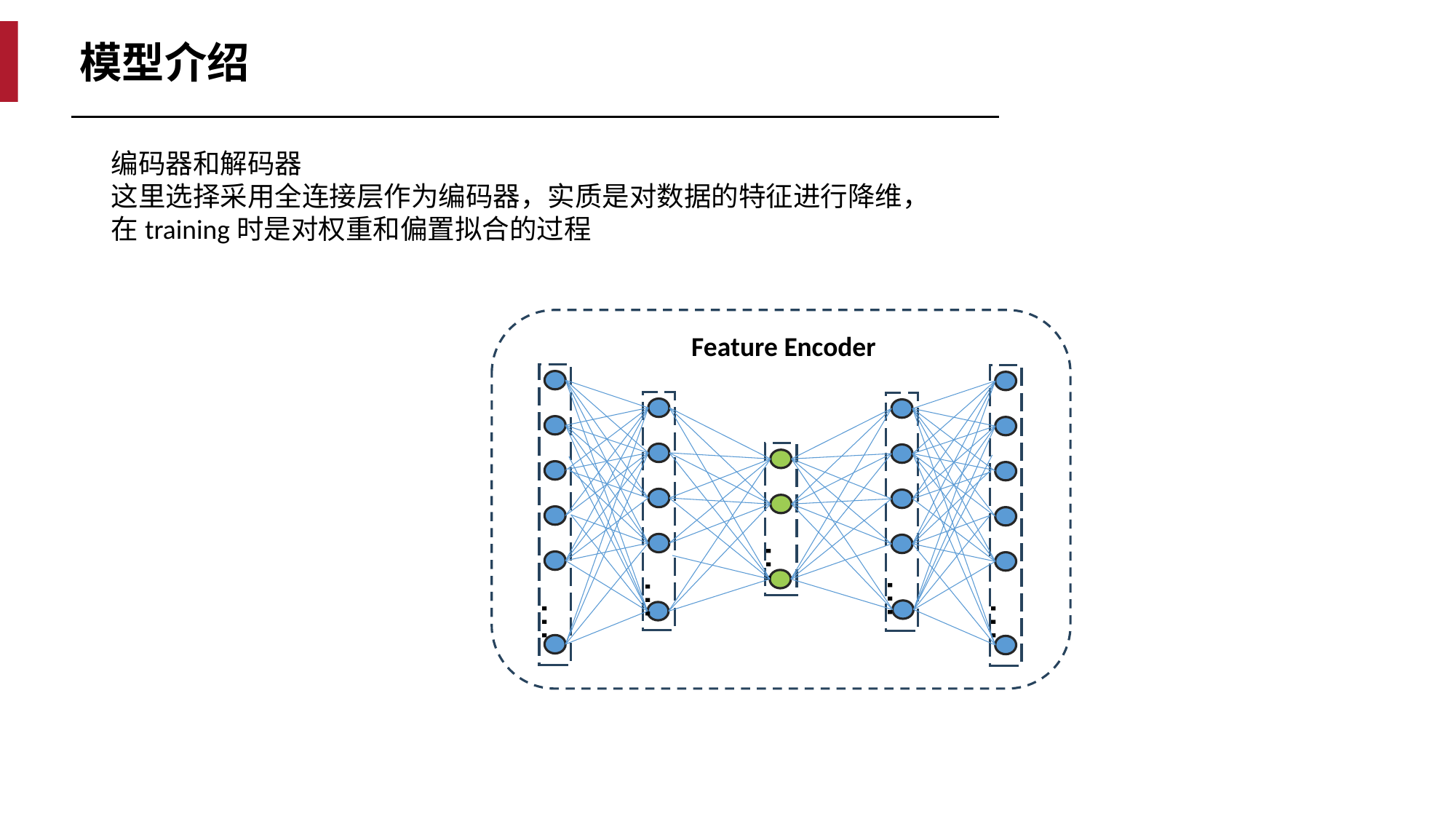

模型介绍
编码器和解码器
这里选择采用全连接层作为编码器，实质是对数据的特征进行降维，
在training时是对权重和偏置拟合的过程

Feature Encoder

…

…

…

…

…